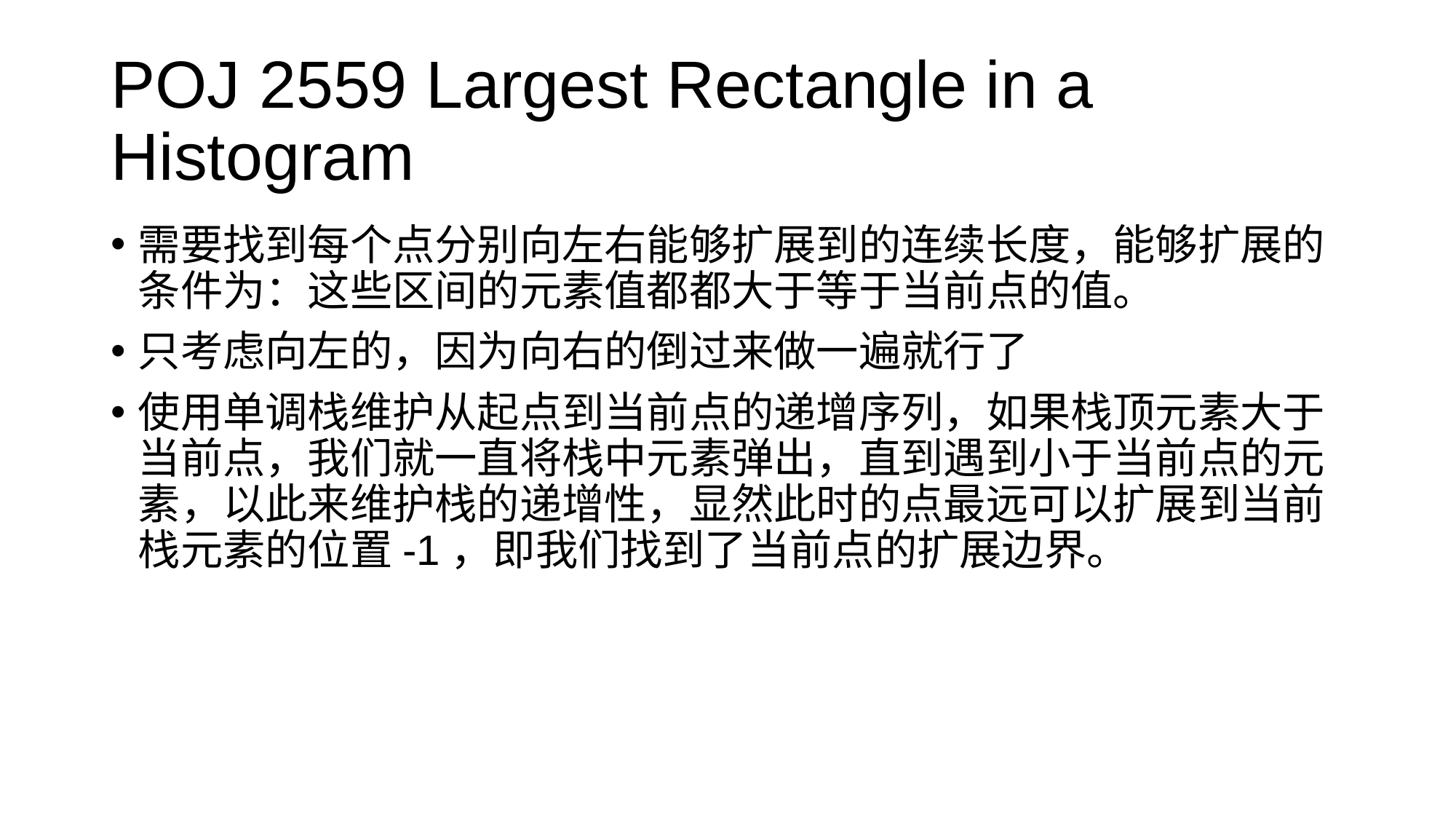

# POJ 2559 Largest Rectangle in a Histogram
需要找到每个点分别向左右能够扩展到的连续长度，能够扩展的条件为：这些区间的元素值都都大于等于当前点的值。
只考虑向左的，因为向右的倒过来做一遍就行了
使用单调栈维护从起点到当前点的递增序列，如果栈顶元素大于当前点，我们就一直将栈中元素弹出，直到遇到小于当前点的元素，以此来维护栈的递增性，显然此时的点最远可以扩展到当前栈元素的位置-1，即我们找到了当前点的扩展边界。